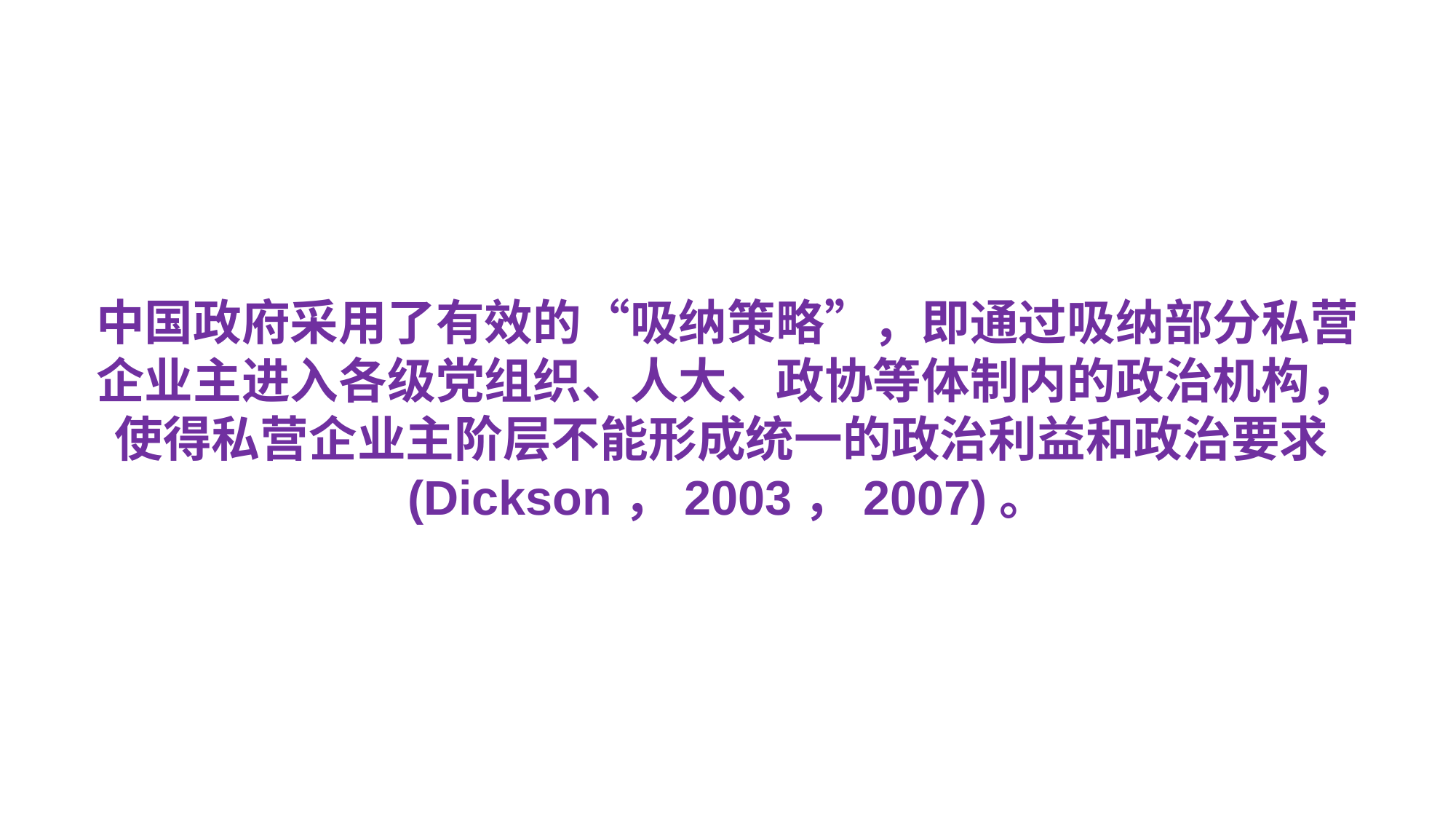

中国政府采用了有效的“吸纳策略”，即通过吸纳部分私营企业主进入各级党组织、人大、政协等体制内的政治机构，使得私营企业主阶层不能形成统一的政治利益和政治要求(Dickson，2003，2007)。